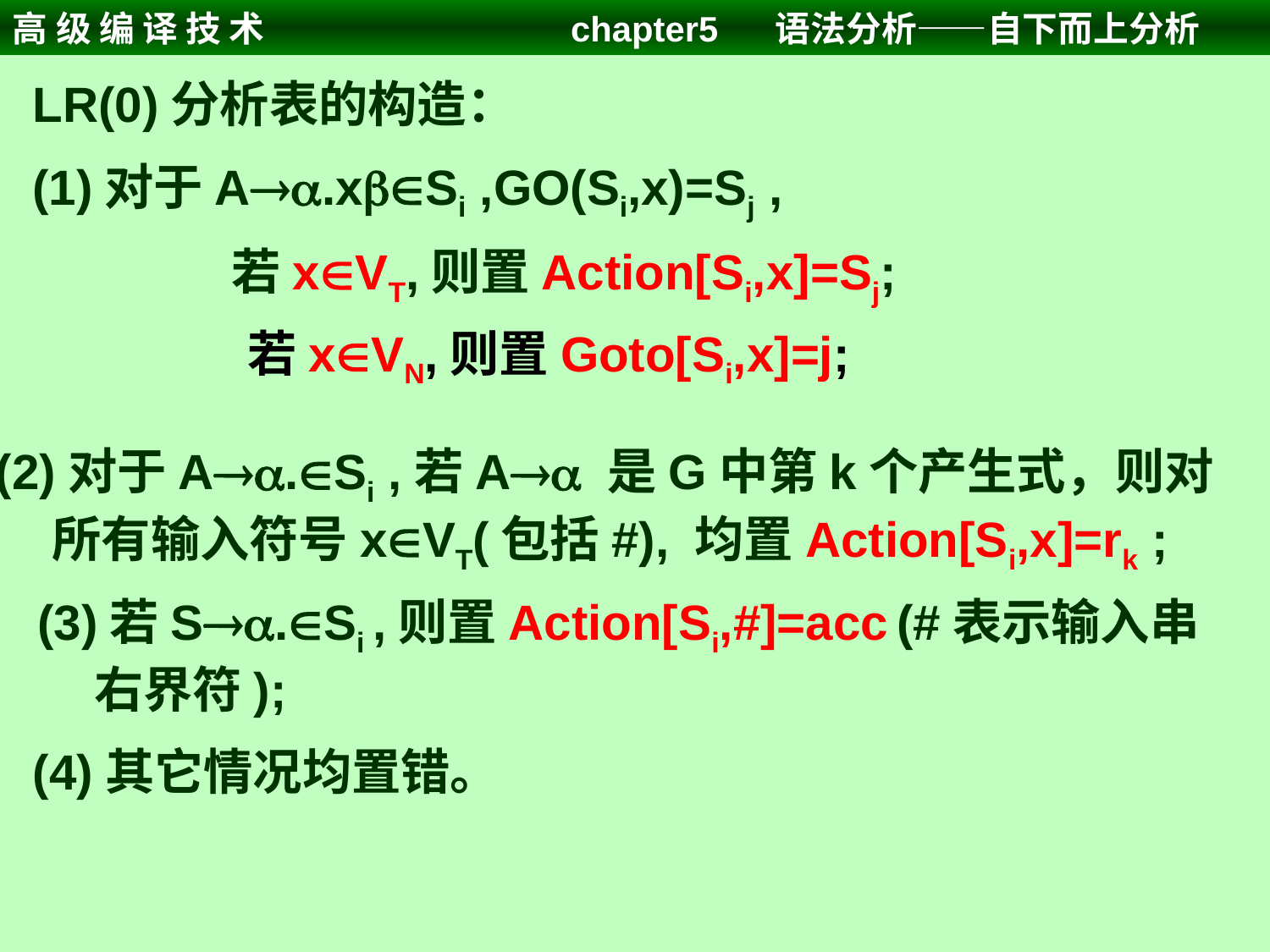

LR(0)分析表的构造：
(1)对于A→α.xβ∈Si ,GO(Si,x)=Sj ,
若x∈VT,则置Action[Si,x]=Sj;
若x∈VN,则置Goto[Si,x]=j;
(2)对于A→α.∈Si ,若A→α 是G中第k个产生式，则对
    所有输入符号x∈VT(包括#), 均置Action[Si,x]=rk ;
(3)若S→α.∈Si ,则置Action[Si,#]=acc (#表示输入串
    右界符);
(4)其它情况均置错。